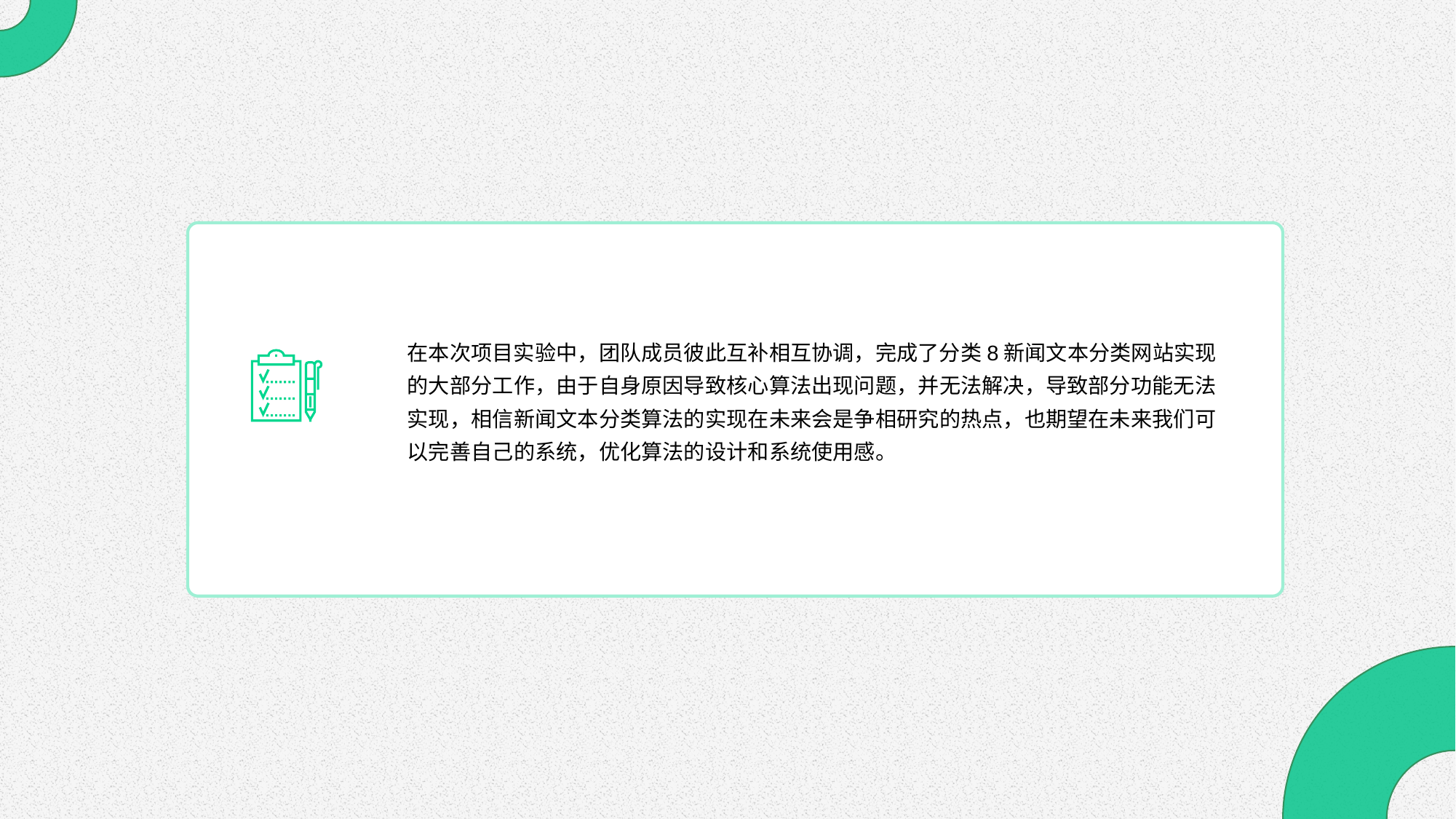

xiang'hu'xi

在本次项目实验中，团队成员彼此互补相互协调，完成了分类8新闻文本分类网站实现的大部分工作，由于自身原因导致核心算法出现问题，并无法解决，导致部分功能无法实现，相信新闻文本分类算法的实现在未来会是争相研究的热点，也期望在未来我们可以完善自己的系统，优化算法的设计和系统使用感。